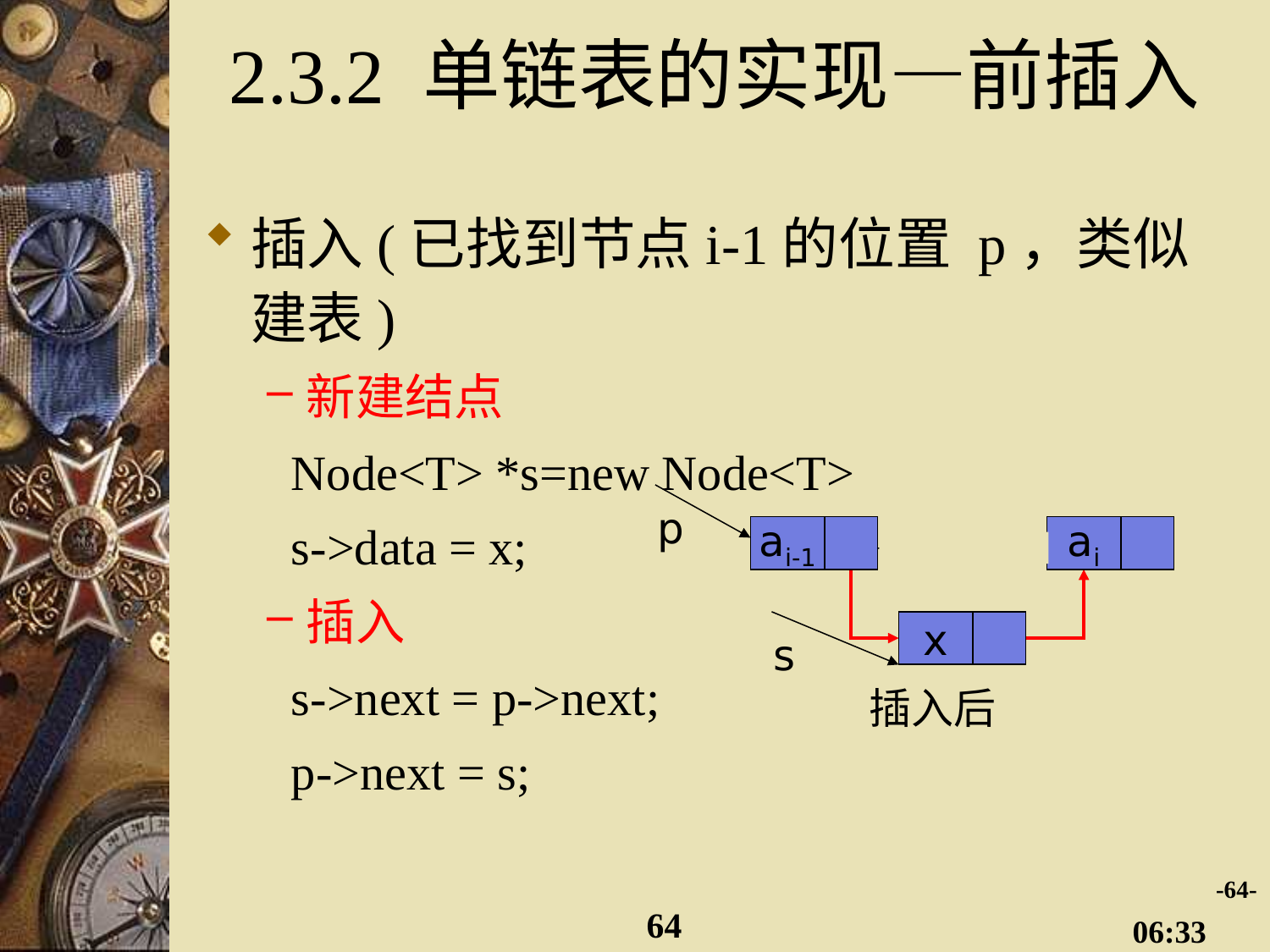

# 2.3.2 单链表的实现—前插入
插入(已找到节点i-1的位置 p，类似建表)
新建结点
  Node<T> *s=new Node<T>
  s->data = x;
插入
  s->next = p->next;
  p->next = s;

p
ai-1

ai

x

s

插入后
-64-